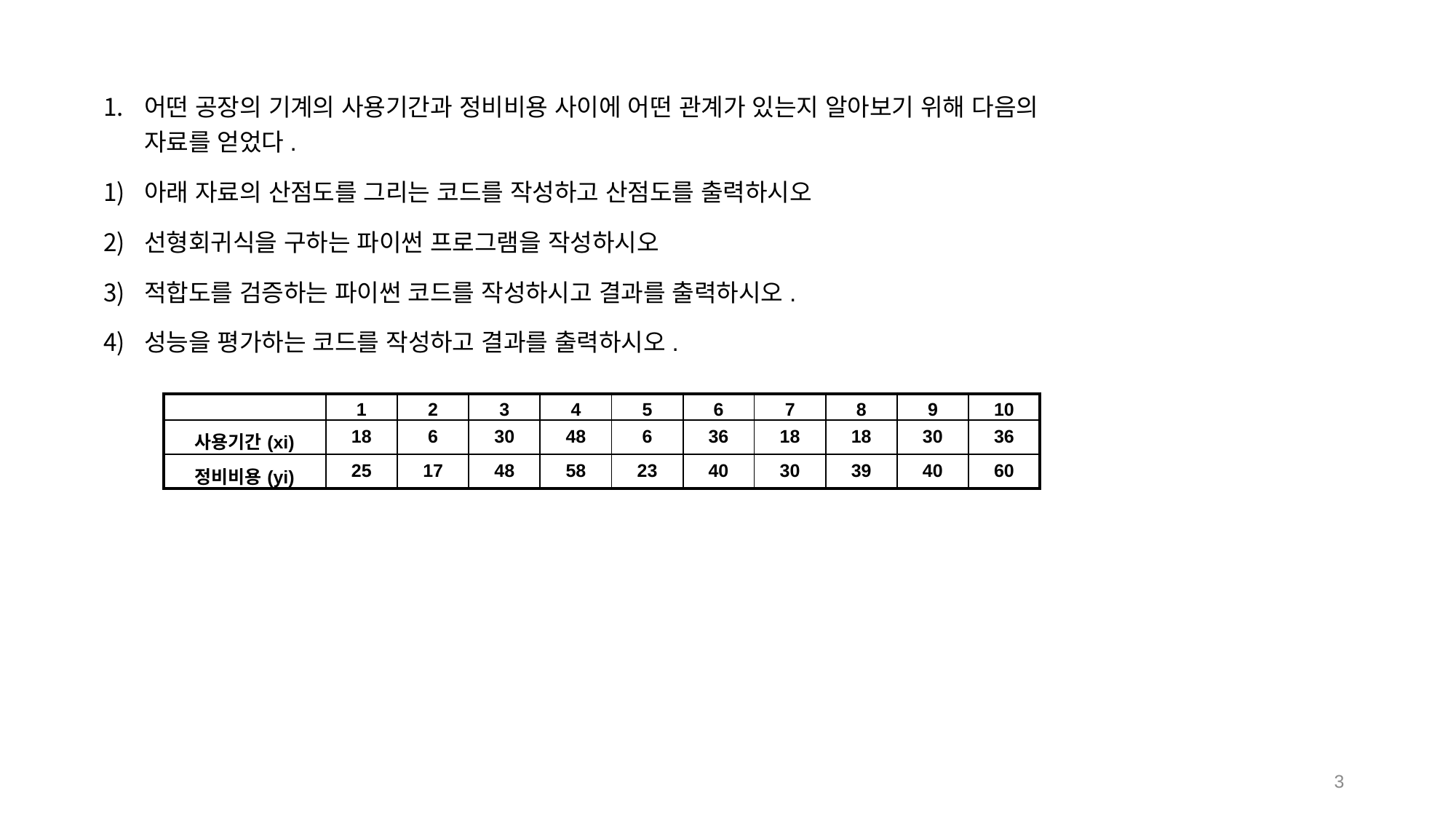

어떤 공장의 기계의 사용기간과 정비비용 사이에 어떤 관계가 있는지 알아보기 위해 다음의 자료를 얻었다.
아래 자료의 산점도를 그리는 코드를 작성하고 산점도를 출력하시오
선형회귀식을 구하는 파이썬 프로그램을 작성하시오
적합도를 검증하는 파이썬 코드를 작성하시고 결과를 출력하시오.
성능을 평가하는 코드를 작성하고 결과를 출력하시오.

|  | 1 | 2 | 3 | 4 | 5 | 6 | 7 | 8 | 9 | 10 |
| --- | --- | --- | --- | --- | --- | --- | --- | --- | --- | --- |
| 사용기간(xi) | 18 | 6 | 30 | 48 | 6 | 36 | 18 | 18 | 30 | 36 |
| 정비비용(yi) | 25 | 17 | 48 | 58 | 23 | 40 | 30 | 39 | 40 | 60 |
3